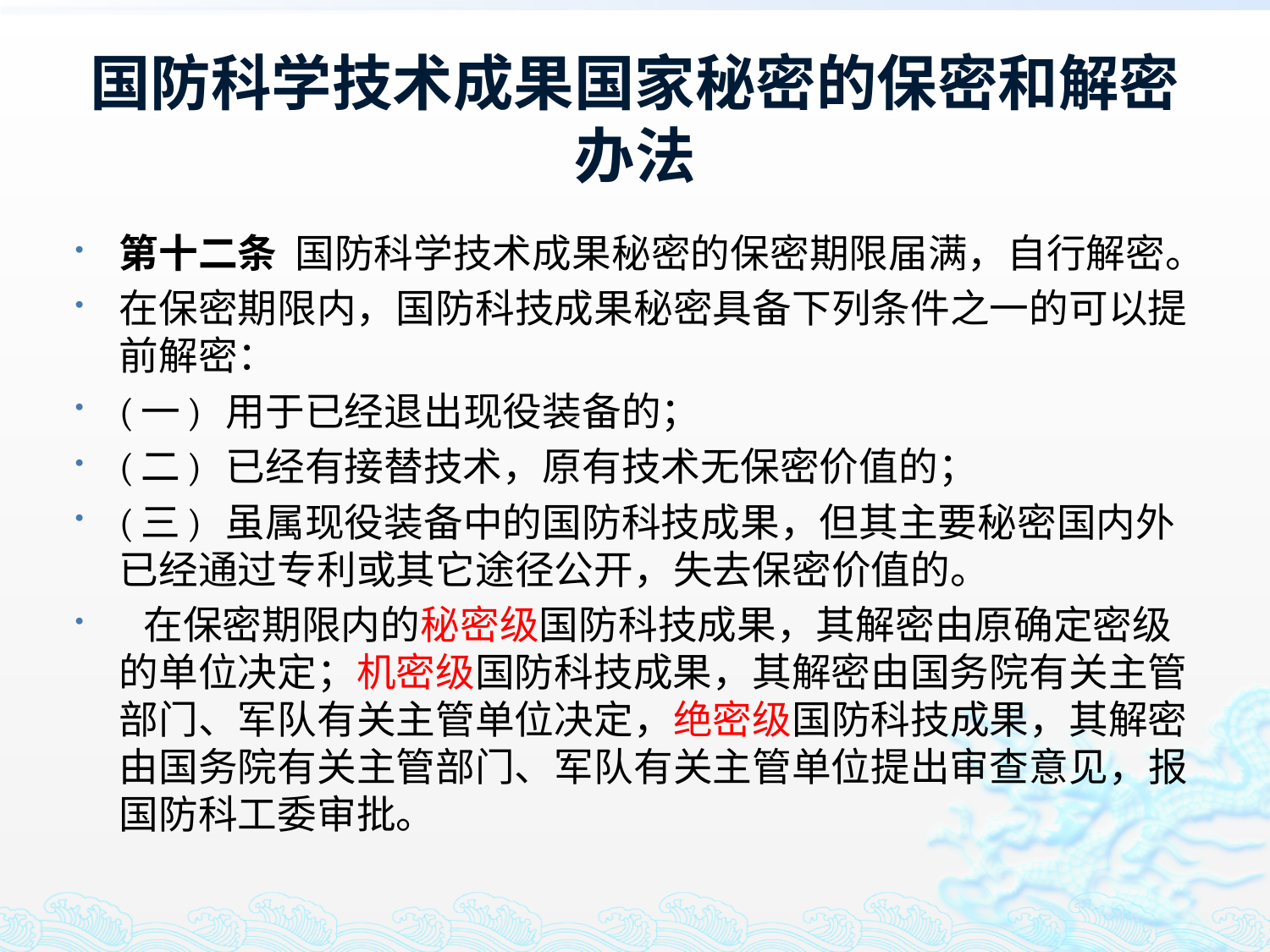

# 国防科学技术成果国家秘密的保密和解密办法
第十二条  国防科学技术成果秘密的保密期限届满，自行解密。
在保密期限内，国防科技成果秘密具备下列条件之一的可以提前解密：
(一)  用于已经退出现役装备的；
(二)  已经有接替技术，原有技术无保密价值的；
(三)  虽属现役装备中的国防科技成果，但其主要秘密国内外已经通过专利或其它途径公开，失去保密价值的。
  在保密期限内的秘密级国防科技成果，其解密由原确定密级的单位决定；机密级国防科技成果，其解密由国务院有关主管部门、军队有关主管单位决定，绝密级国防科技成果，其解密由国务院有关主管部门、军队有关主管单位提出审查意见，报国防科工委审批。